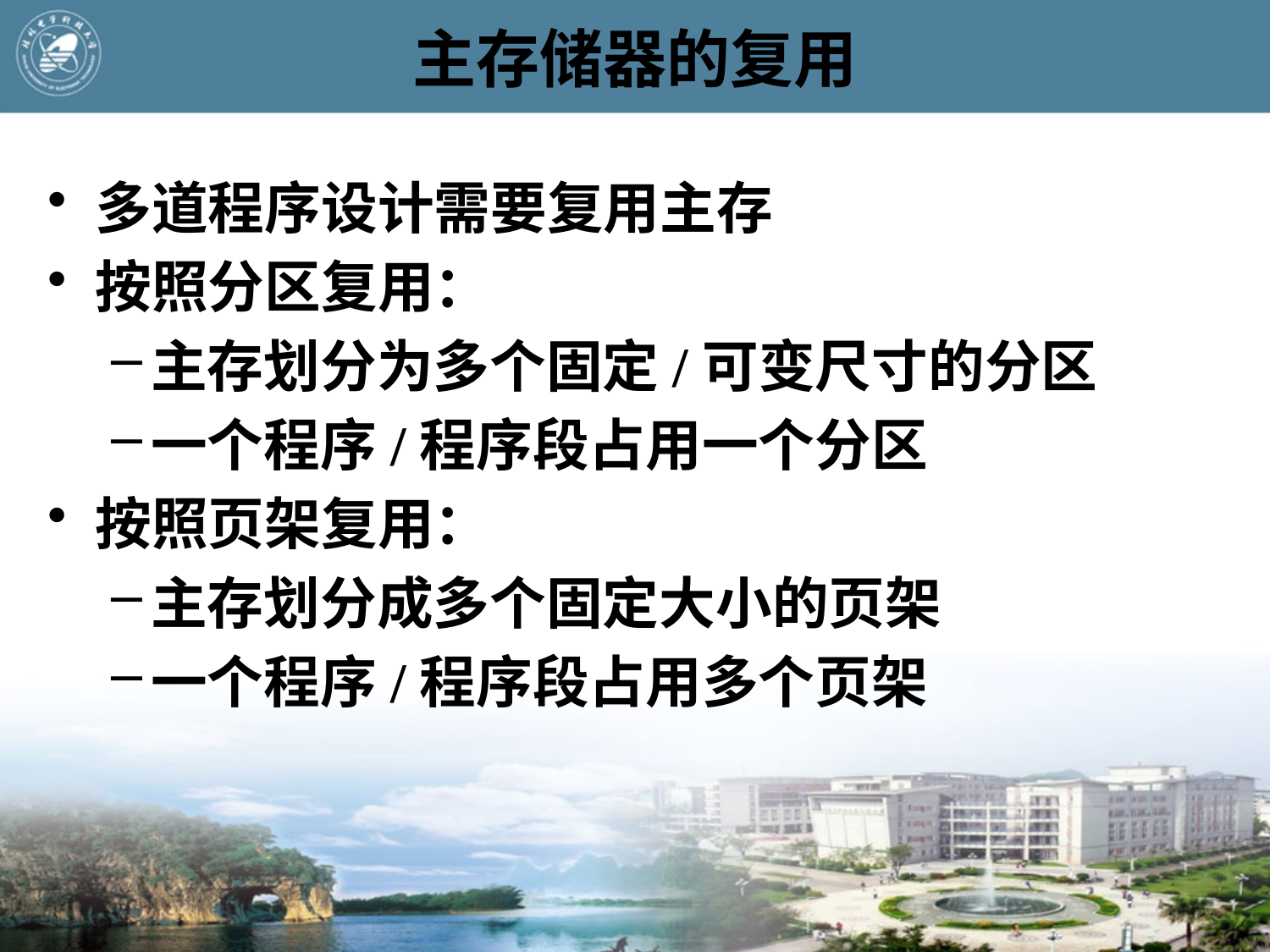

# 主存储器的复用
多道程序设计需要复用主存
按照分区复用：
主存划分为多个固定/可变尺寸的分区
一个程序/程序段占用一个分区
按照页架复用：
主存划分成多个固定大小的页架
一个程序/程序段占用多个页架